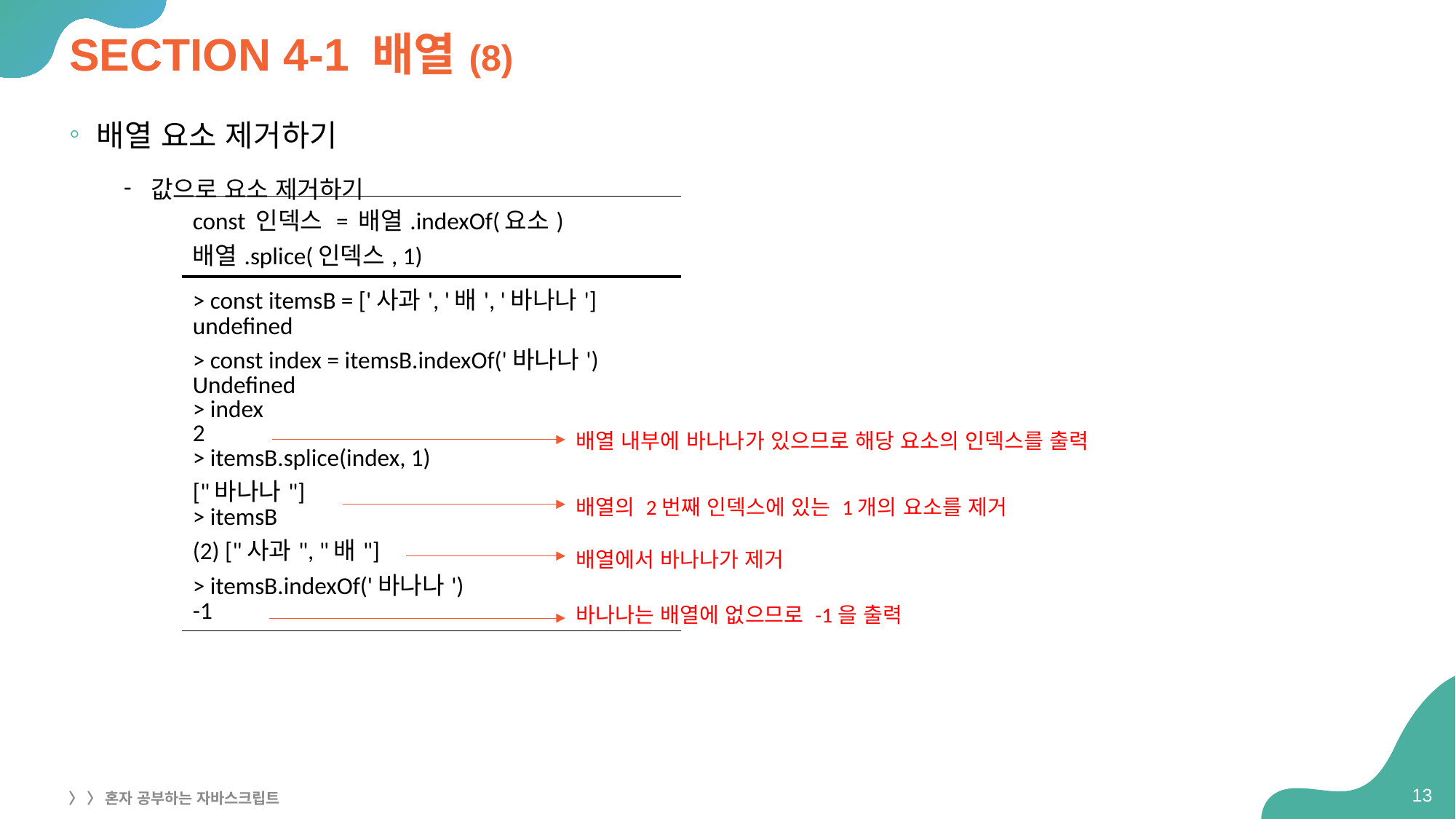

# SECTION 4-1 배열(8)
배열 요소 제거하기
값으로 요소 제거하기
| const 인덱스 = 배열.indexOf(요소) 배열.splice(인덱스, 1) |
| --- |
| > const itemsB = ['사과', '배', '바나나'] undefined > const index = itemsB.indexOf('바나나') Undefined > index 2 > itemsB.splice(index, 1) ["바나나"] > itemsB (2) ["사과", "배"] > itemsB.indexOf('바나나') -1 |
| --- |
배열 내부에 바나나가 있으므로 해당 요소의 인덱스를 출력
배열의 2번째 인덱스에 있는 1개의 요소를 제거
배열에서 바나나가 제거
바나나는 배열에 없으므로 -1을 출력
13
〉 〉 혼자 공부하는 자바스크립트